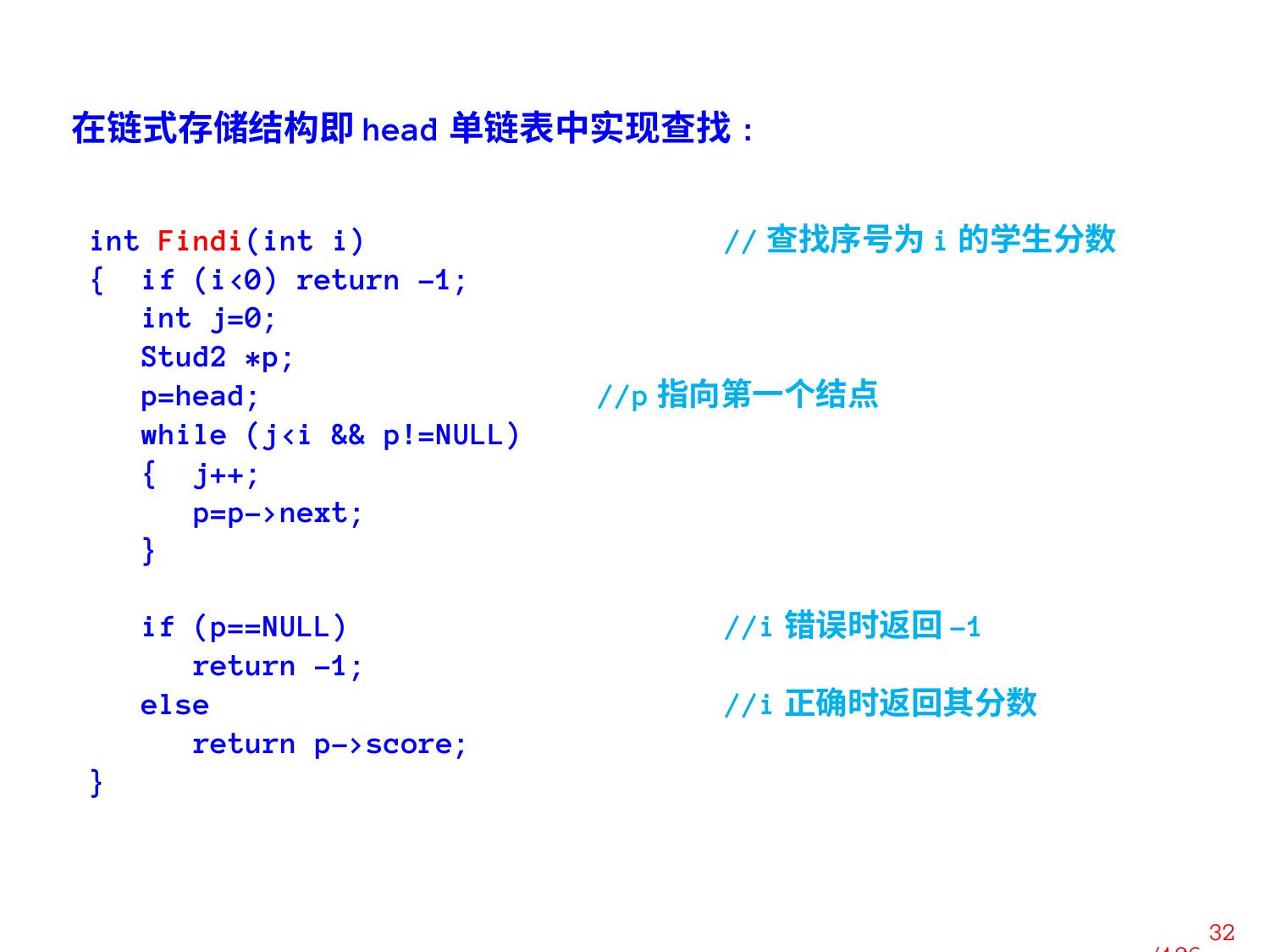

在链式存储结构即head单链表中实现查找:
int Findi(int i)			//查找序号为i的学生分数
{  if (i<0) return -1;
   int j=0;
   Stud2 *p;
   p=head;			//p指向第一个结点
   while (j<i && p!=NULL)
   {  j++;
      p=p->next;
   }
   if (p==NULL)			//i错误时返回-1
      return -1;
   else					//i正确时返回其分数
      return p->score;
}
                 32/106